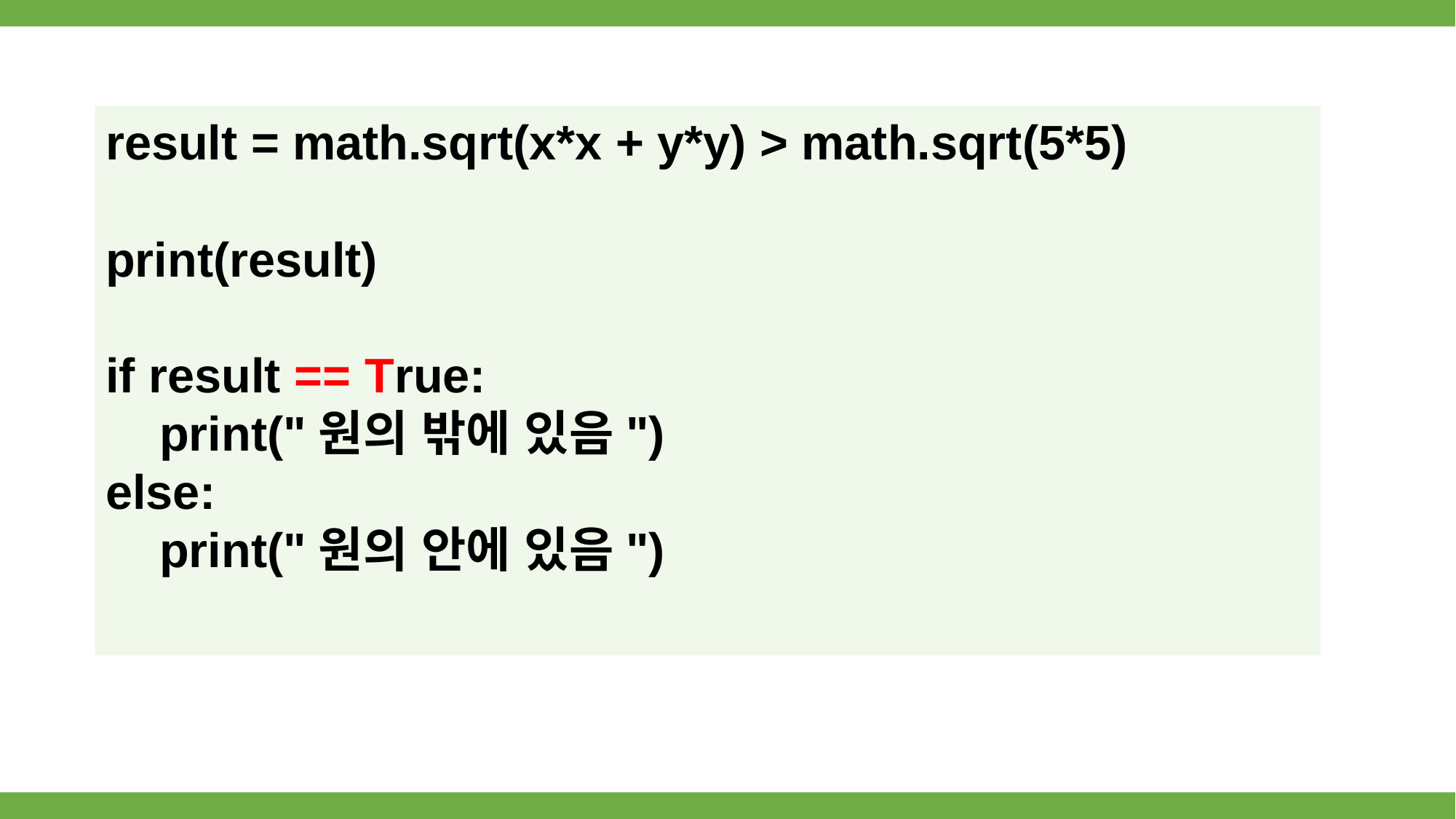

result = math.sqrt(x*x + y*y) > math.sqrt(5*5)
print(result)
if result == True:
    print("원의 밖에 있음")
else:
    print("원의 안에 있음")